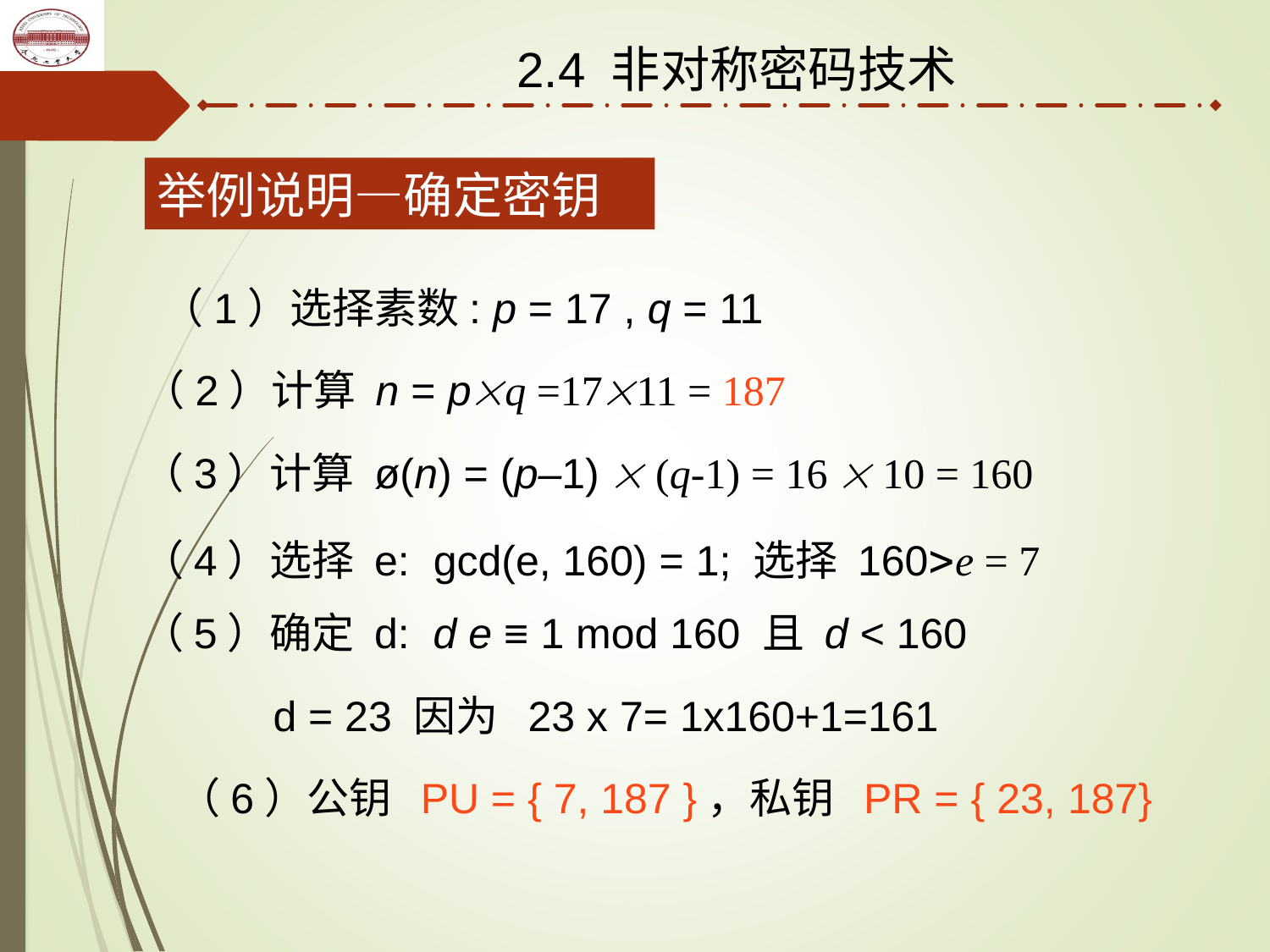

2.4 非对称密码技术
举例说明—确定密钥
（1）选择素数: p = 17 , q = 11
（2）计算 n = p×q =17×11 = 187
（3）计算 ø(n) = (p–1) × (q-1) = 16 × 10 = 160
（4）选择 e:  gcd(e, 160) = 1; 选择 160>e = 7
（5）确定 d:  d e ≡ 1 mod 160 且 d < 160
d = 23 因为  23 x 7= 1x160+1=161
（6）公钥  PU = { 7, 187 }，私钥  PR = { 23, 187}